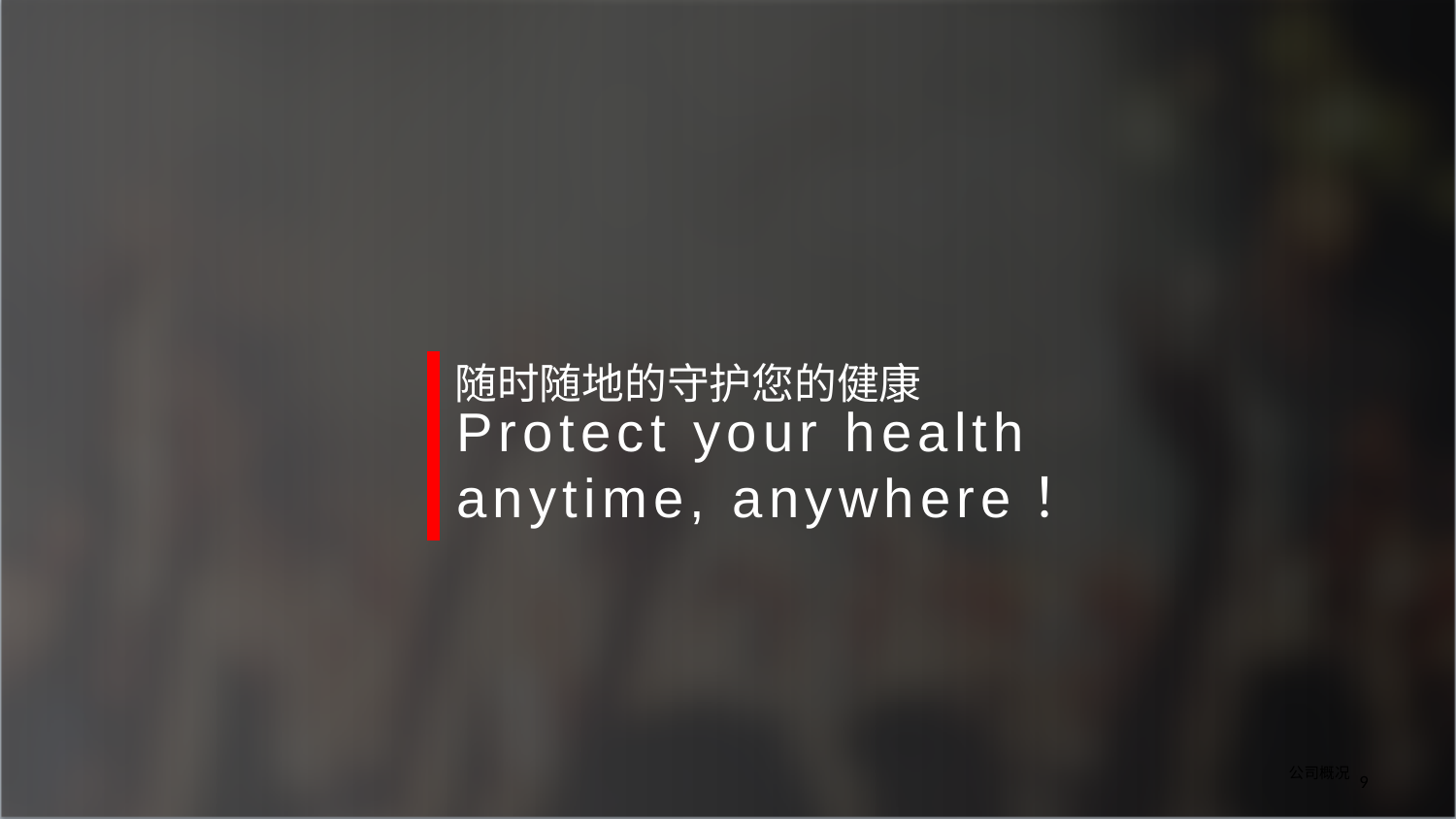

随时随地的守护您的健康
Protect your health anytime, anywhere！
公司概况
9